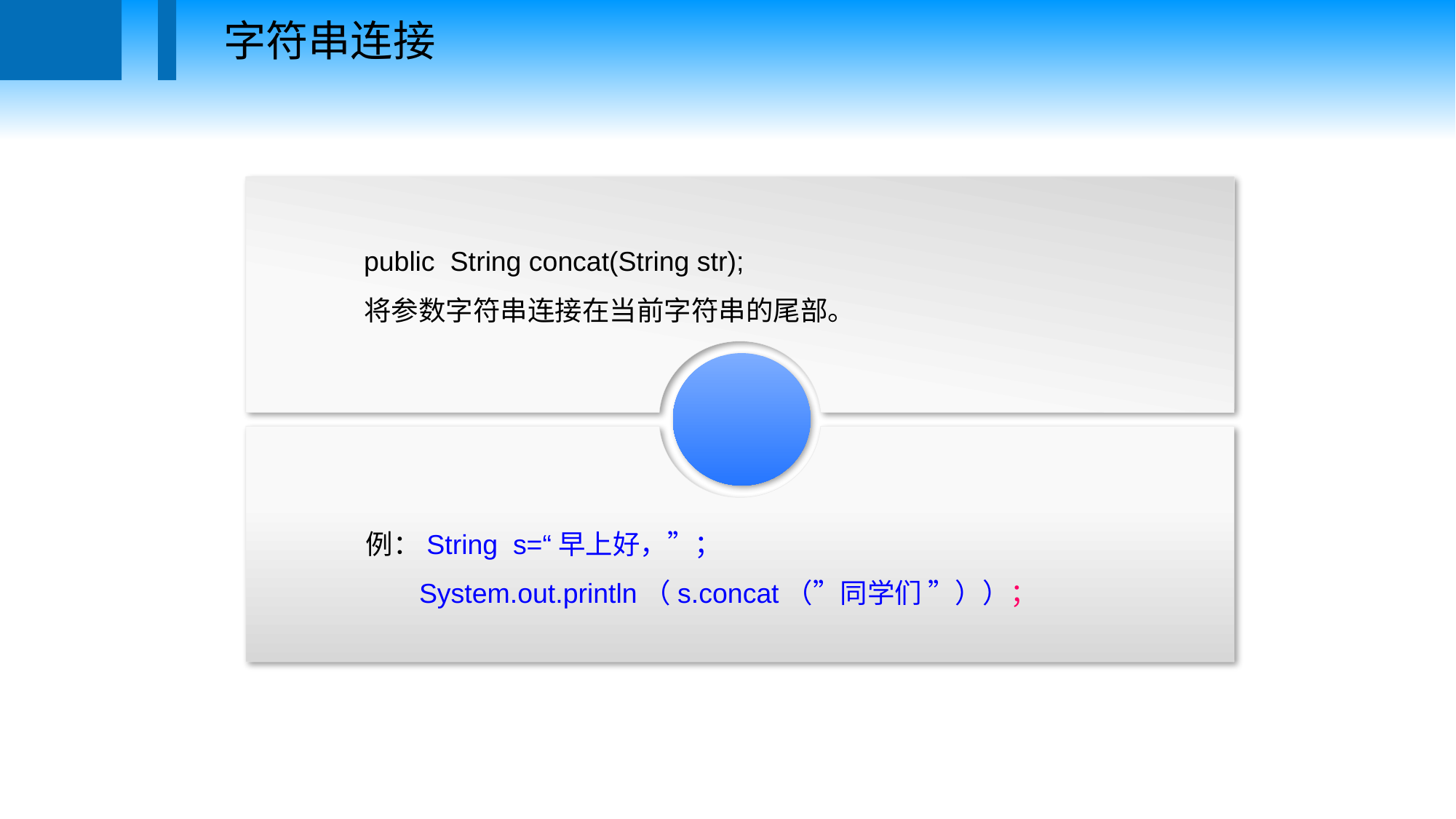

字符串连接

public  String concat(String str);
将参数字符串连接在当前字符串的尾部。
例：String  s=“早上好，”；
       System.out.println（s.concat（”同学们 ”））；